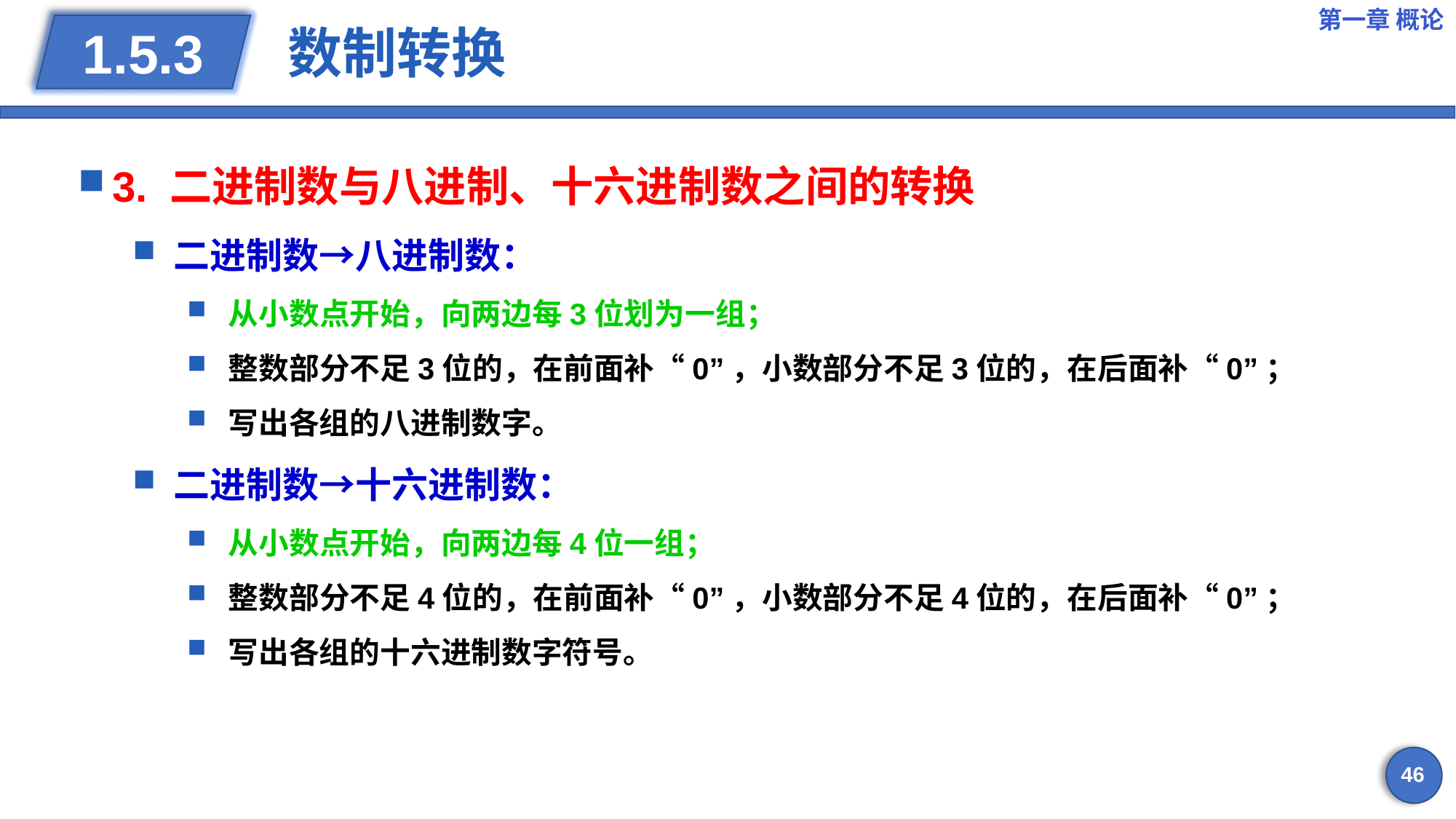

第一章 概论
# 数制转换
1.5.3
3. 二进制数与八进制、十六进制数之间的转换
二进制数→八进制数：
从小数点开始，向两边每3位划为一组；
整数部分不足3位的，在前面补“0”，小数部分不足3位的，在后面补“0”；
写出各组的八进制数字。
二进制数→十六进制数：
从小数点开始，向两边每4位一组；
整数部分不足4位的，在前面补“0”，小数部分不足4位的，在后面补“0”；
写出各组的十六进制数字符号。
46